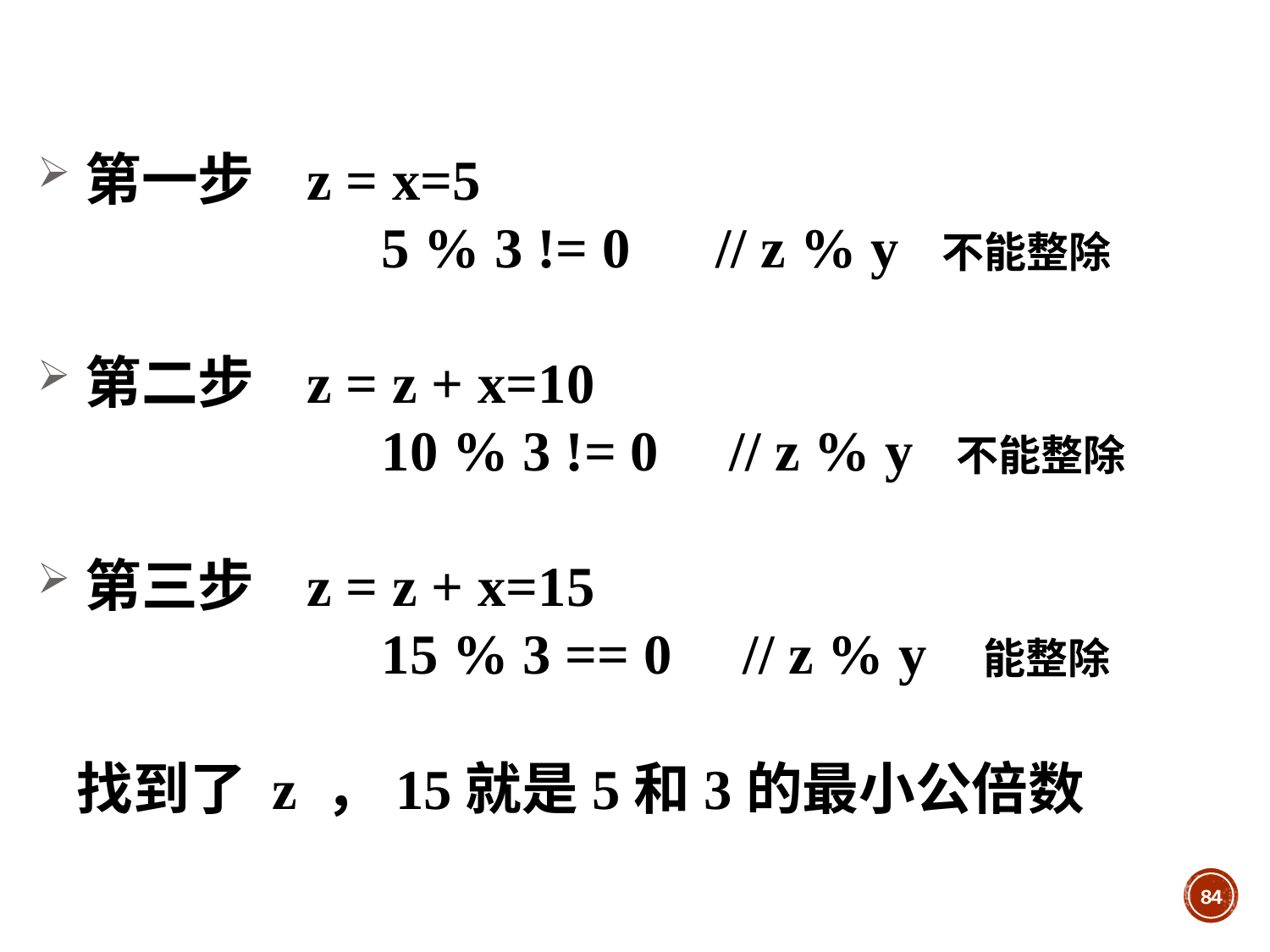

第一步   z = x=5
			   5 % 3 != 0      // z % y  不能整除

第二步   z = z + x=10
			   10 % 3 != 0     // z % y  不能整除

第三步   z = z + x=15
			   15 % 3 == 0     // z % y   能整除

  找到了 z ，15就是5和3的最小公倍数

84